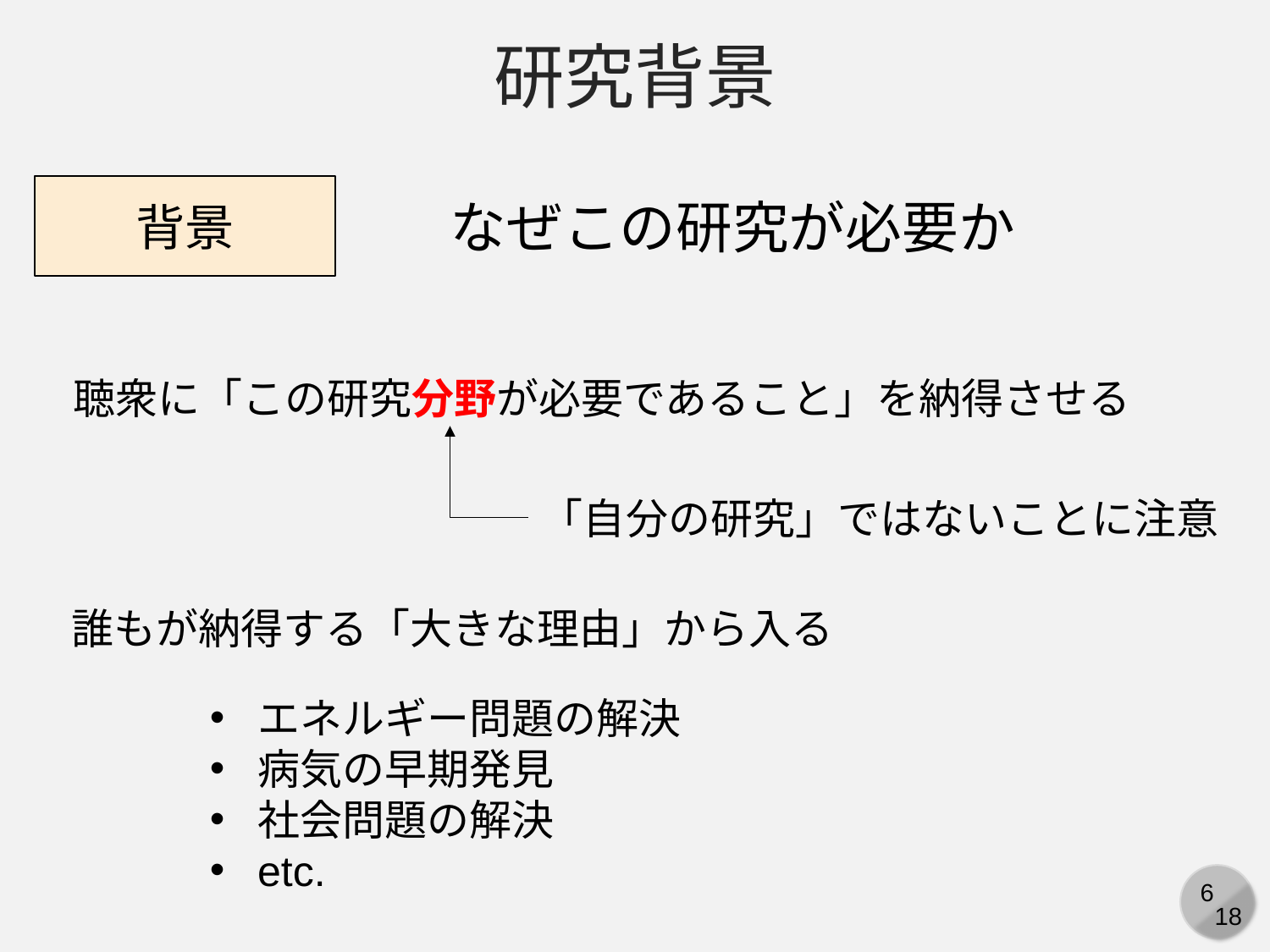

研究背景
背景
なぜこの研究が必要か
聴衆に「この研究分野が必要であること」を納得させる

「自分の研究」ではないことに注意
誰もが納得する「大きな理由」から入る
エネルギー問題の解決
病気の早期発見
社会問題の解決
etc.